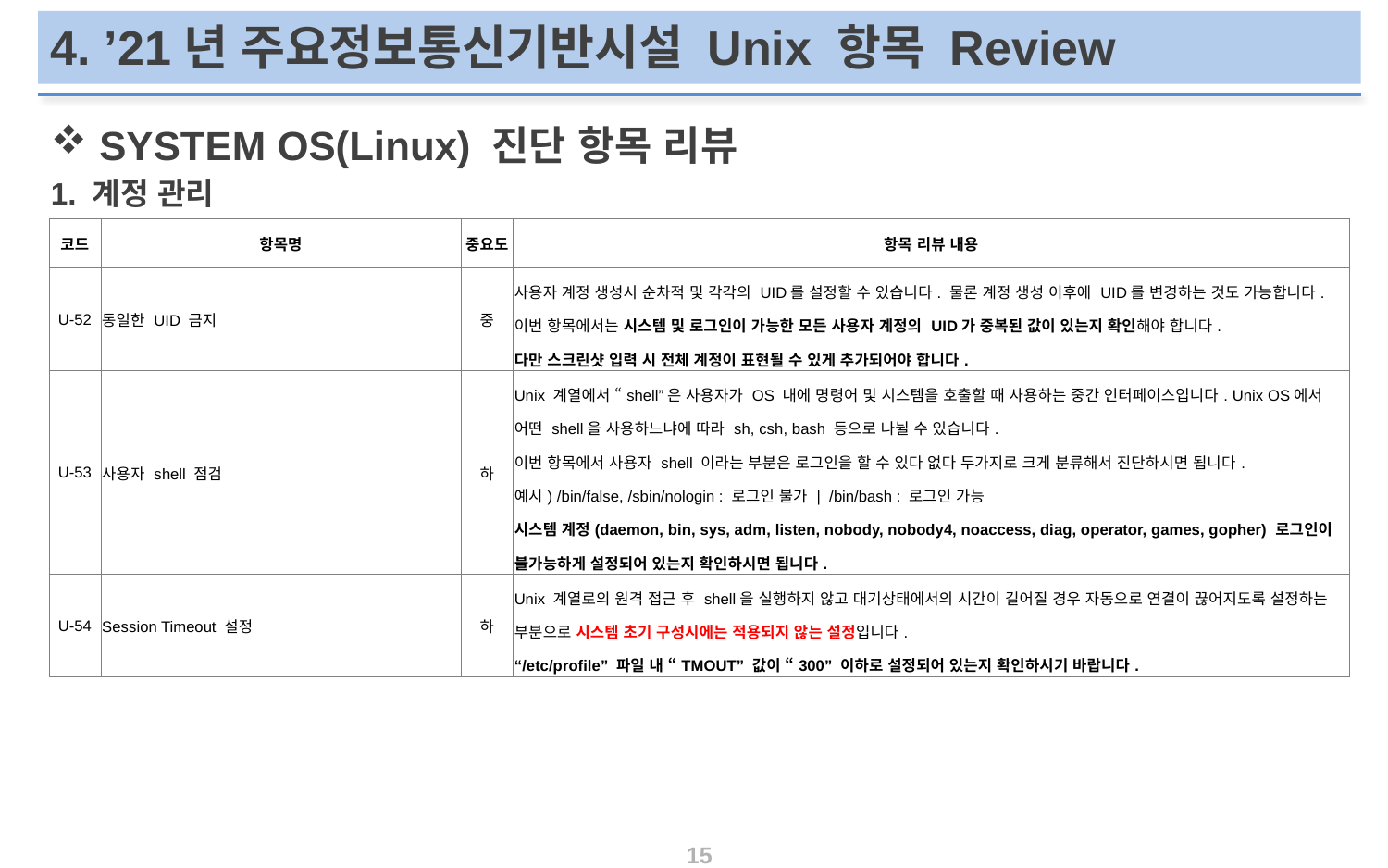

# 4. ’21년 주요정보통신기반시설 Unix 항목 Review
SYSTEM OS(Linux) 진단 항목 리뷰
1. 계정 관리
| 코드 | 항목명 | 중요도 | 항목 리뷰 내용 |
| --- | --- | --- | --- |
| U-52 | 동일한 UID 금지 | 중 | 사용자 계정 생성시 순차적 및 각각의 UID를 설정할 수 있습니다. 물론 계정 생성 이후에 UID를 변경하는 것도 가능합니다. 이번 항목에서는 시스템 및 로그인이 가능한 모든 사용자 계정의 UID가 중복된 값이 있는지 확인해야 합니다. 다만 스크린샷 입력 시 전체 계정이 표현될 수 있게 추가되어야 합니다. |
| U-53 | 사용자 shell 점검 | 하 | Unix 계열에서 “shell”은 사용자가 OS 내에 명령어 및 시스템을 호출할 때 사용하는 중간 인터페이스입니다. Unix OS에서 어떤 shell을 사용하느냐에 따라 sh, csh, bash 등으로 나뉠 수 있습니다. 이번 항목에서 사용자 shell 이라는 부분은 로그인을 할 수 있다 없다 두가지로 크게 분류해서 진단하시면 됩니다. 예시) /bin/false, /sbin/nologin : 로그인 불가 | /bin/bash : 로그인 가능 시스템 계정(daemon, bin, sys, adm, listen, nobody, nobody4, noaccess, diag, operator, games, gopher) 로그인이 불가능하게 설정되어 있는지 확인하시면 됩니다. |
| U-54 | Session Timeout 설정 | 하 | Unix 계열로의 원격 접근 후 shell을 실행하지 않고 대기상태에서의 시간이 길어질 경우 자동으로 연결이 끊어지도록 설정하는 부분으로 시스템 초기 구성시에는 적용되지 않는 설정입니다. “/etc/profile” 파일 내 “TMOUT” 값이 “300” 이하로 설정되어 있는지 확인하시기 바랍니다. |
15